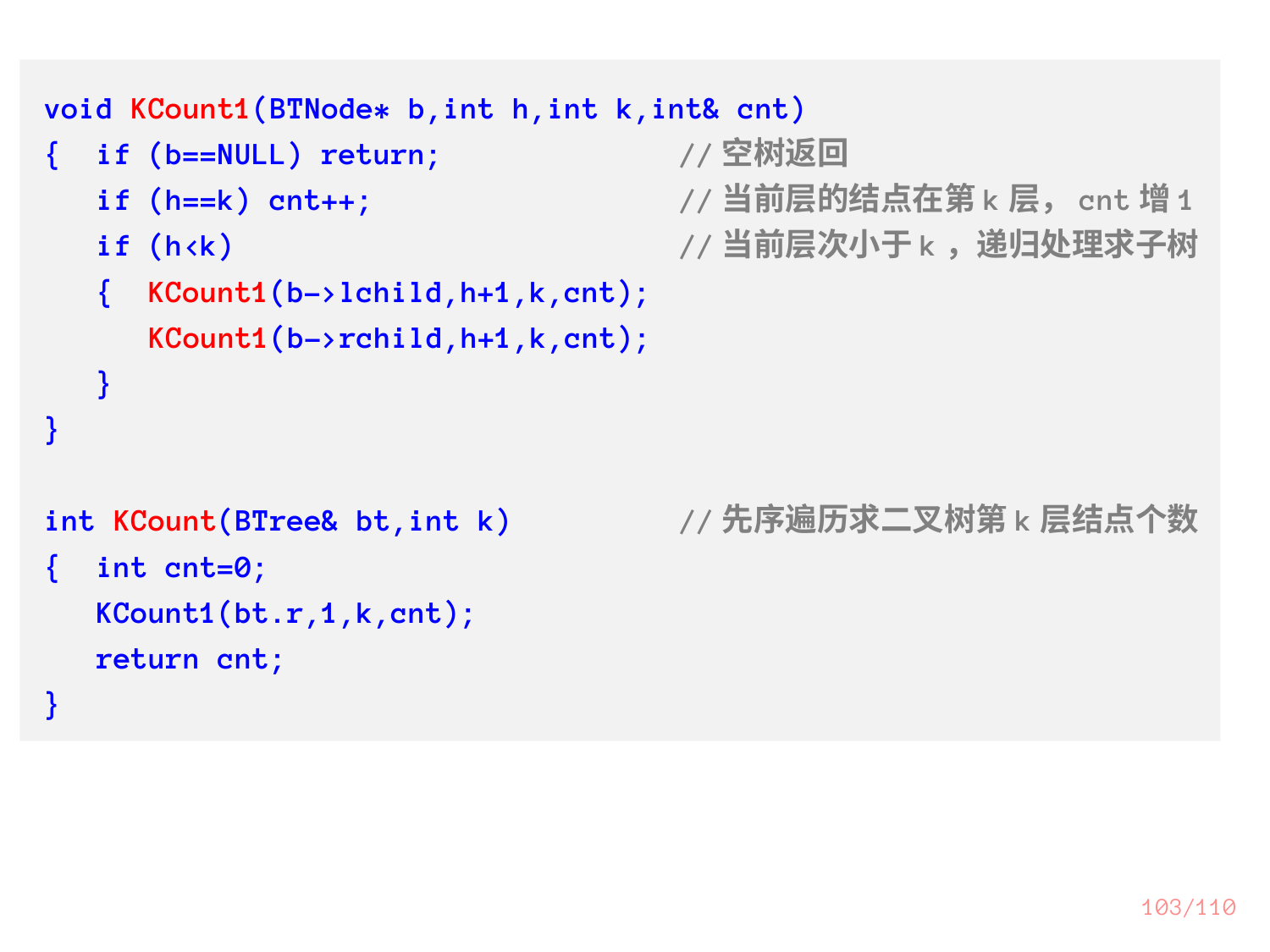

void KCount1(BTNode* b,int h,int k,int& cnt)
{  if (b==NULL) return;		//空树返回
   if (h==k) cnt++;			//当前层的结点在第k层，cnt增1
   if (h<k)				//当前层次小于k，递归处理求子树
   {  KCount1(b->lchild,h+1,k,cnt);
      KCount1(b->rchild,h+1,k,cnt);
   }
}

int KCount(BTree& bt,int k)		//先序遍历求二叉树第k层结点个数
{  int cnt=0;
   KCount1(bt.r,1,k,cnt);
   return cnt;
}
103/110